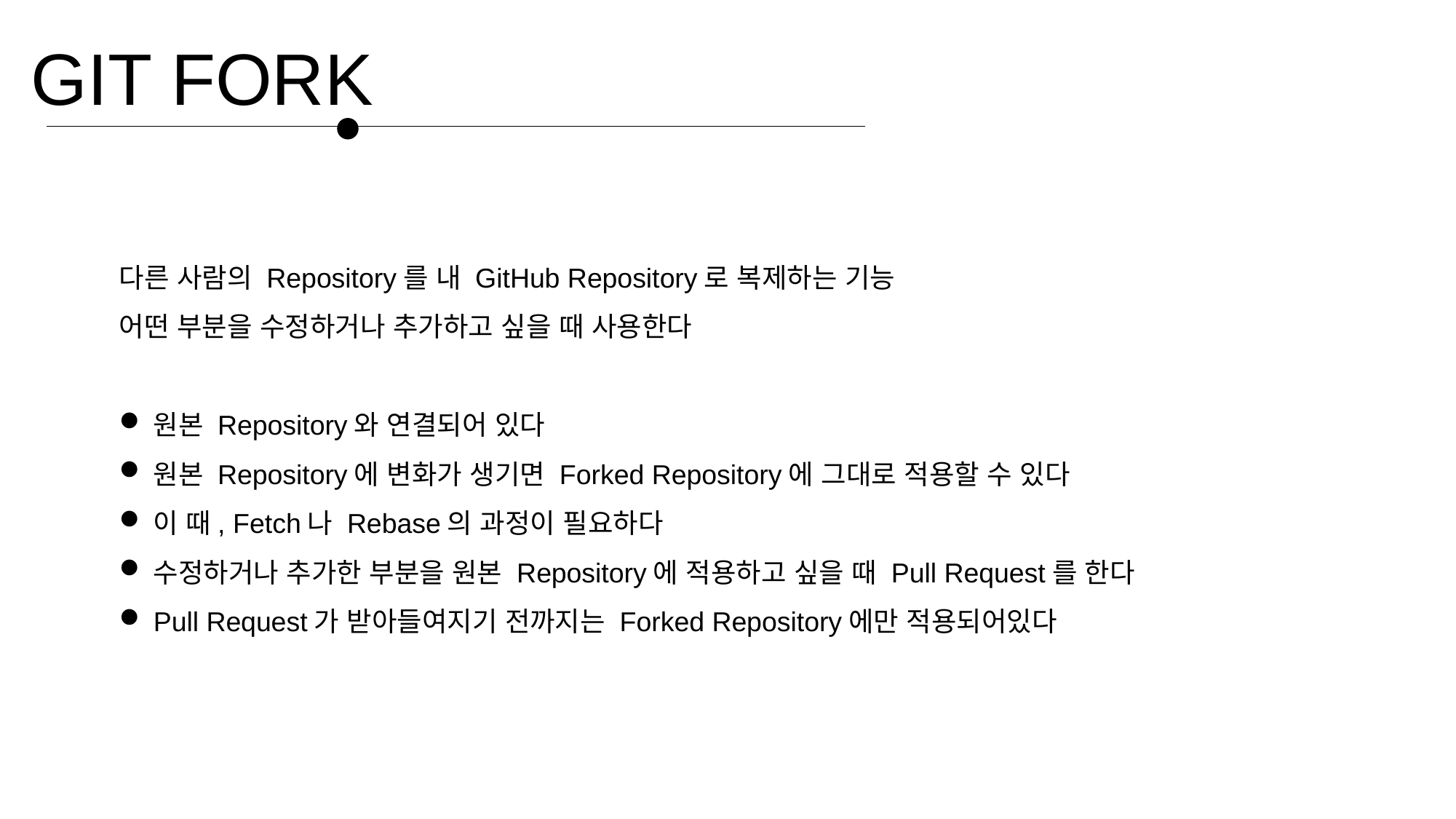

GIT FORK

다른 사람의 Repository를 내 GitHub Repository로 복제하는 기능
어떤 부분을 수정하거나 추가하고 싶을 때 사용한다

원본 Repository와 연결되어 있다
원본 Repository에 변화가 생기면 Forked Repository에 그대로 적용할 수 있다
이 때, Fetch나 Rebase의 과정이 필요하다
수정하거나 추가한 부분을 원본 Repository에 적용하고 싶을 때 Pull Request를 한다
Pull Request가 받아들여지기 전까지는 Forked Repository에만 적용되어있다